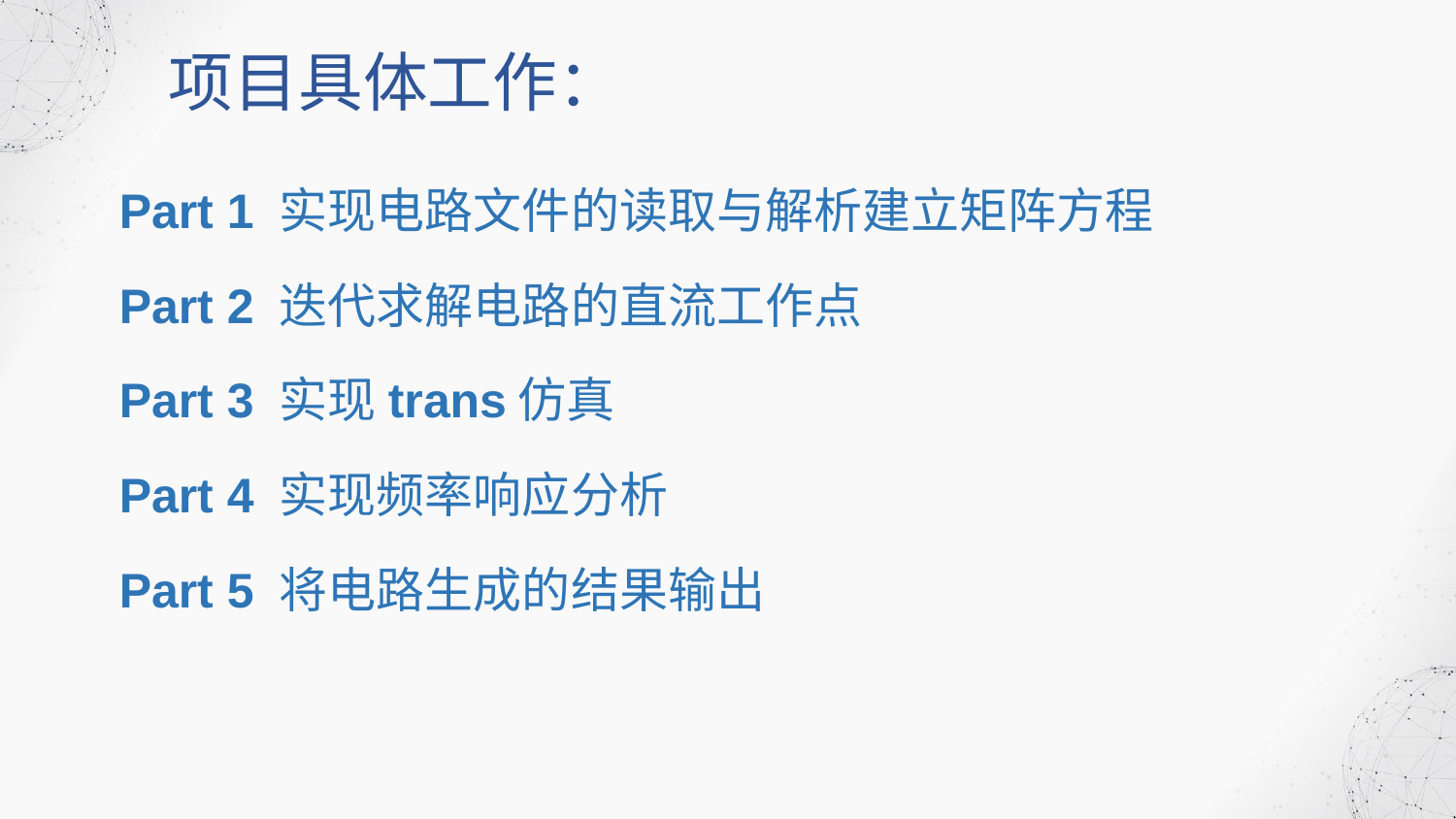

项目具体工作：
Part 1 实现电路文件的读取与解析建立矩阵方程
Part 2 迭代求解电路的直流工作点
Part 3 实现trans仿真
Part 4 实现频率响应分析
Part 5 将电路生成的结果输出